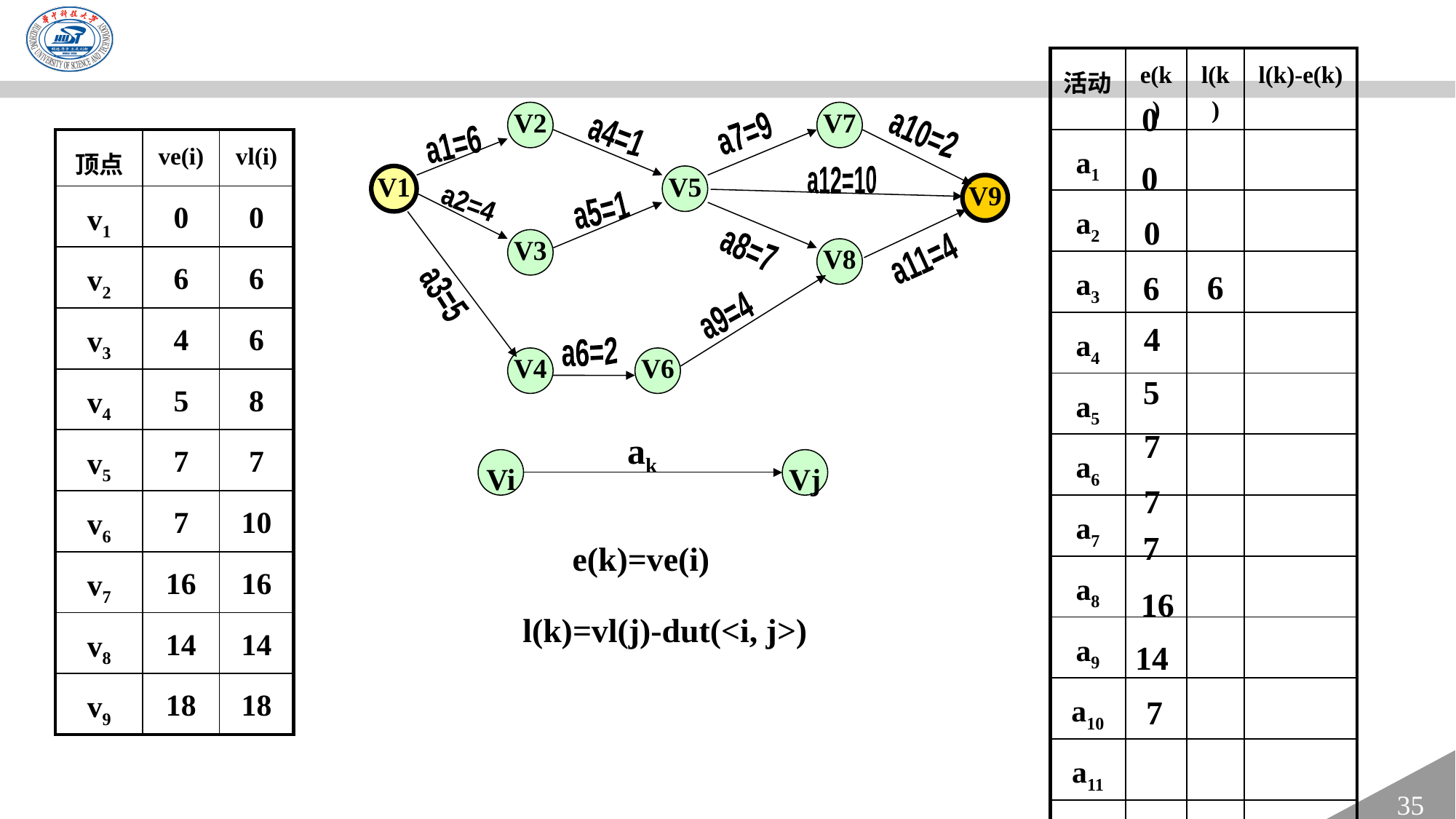

| 活动 | e(k) | l(k) | l(k)-e(k) |
| --- | --- | --- | --- |
| a1 |  |  |  |
| a2 |  |  |  |
| a3 |  |  |  |
| a4 |  |  |  |
| a5 |  |  |  |
| a6 |  |  |  |
| a7 |  |  |  |
| a8 |  |  |  |
| a9 |  |  |  |
| a10 |  |  |  |
| a11 |  |  |  |
| a12 |  |  |  |
0
V2
V7
a7=9
a10=2
a4=1
| 顶点 | ve(i) | vl(i) |
| --- | --- | --- |
| v1 | 0 | 0 |
| v2 | 6 | 6 |
| v3 | 4 | 6 |
| v4 | 5 | 8 |
| v5 | 7 | 7 |
| v6 | 7 | 10 |
| v7 | 16 | 16 |
| v8 | 14 | 14 |
| v9 | 18 | 18 |

a1=6

0
a12=10
V1
V5

V9

a2=4

a5=1

0

V3
a8=7
V8
a11=4
6
6

a3=5
a9=4
4
a6=2
V4
V6
5

7
ak
Vi
Vj
7
7
e(k)=ve(i)
16
l(k)=vl(j)-dut(<i, j>)
14
7